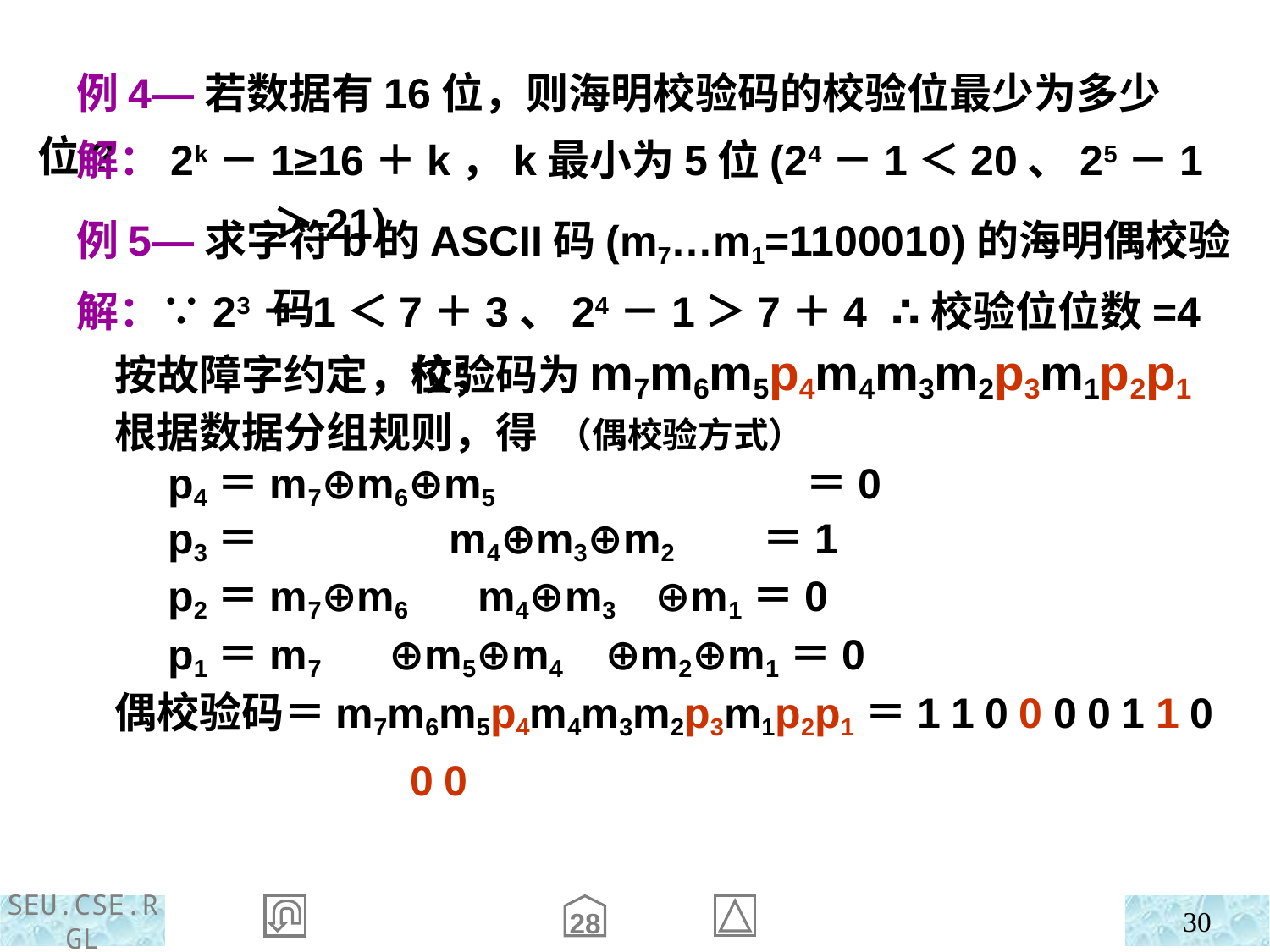

例4—若数据有16位，则海明校验码的校验位最少为多少位?
   解：2k－1≥16＋k，k最小为5位(24－1＜20、25－1＞21)
   例5—求字符b的ASCII码(m7…m1=1100010)的海明偶校验码
   解：∵23－1＜7＋3、24－1＞7＋4  ∴校验位位数=4位；
       按故障字约定，校验码为m7m6m5p4m4m3m2p3m1p2p1
       根据数据分组规则，得  （偶校验方式）
           p4＝m7⊕m6⊕m5                             ＝0
           p3＝                      m4⊕m3⊕m2         ＝1
           p2＝m7⊕m6         m4⊕m3     ⊕m1＝0
           p1＝m7           ⊕m5⊕m4    ⊕m2⊕m1＝0
       偶校验码＝m7m6m5p4m4m3m2p3m1p2p1＝1 1 0 0 0 0 1 1 0 0 0
28

30